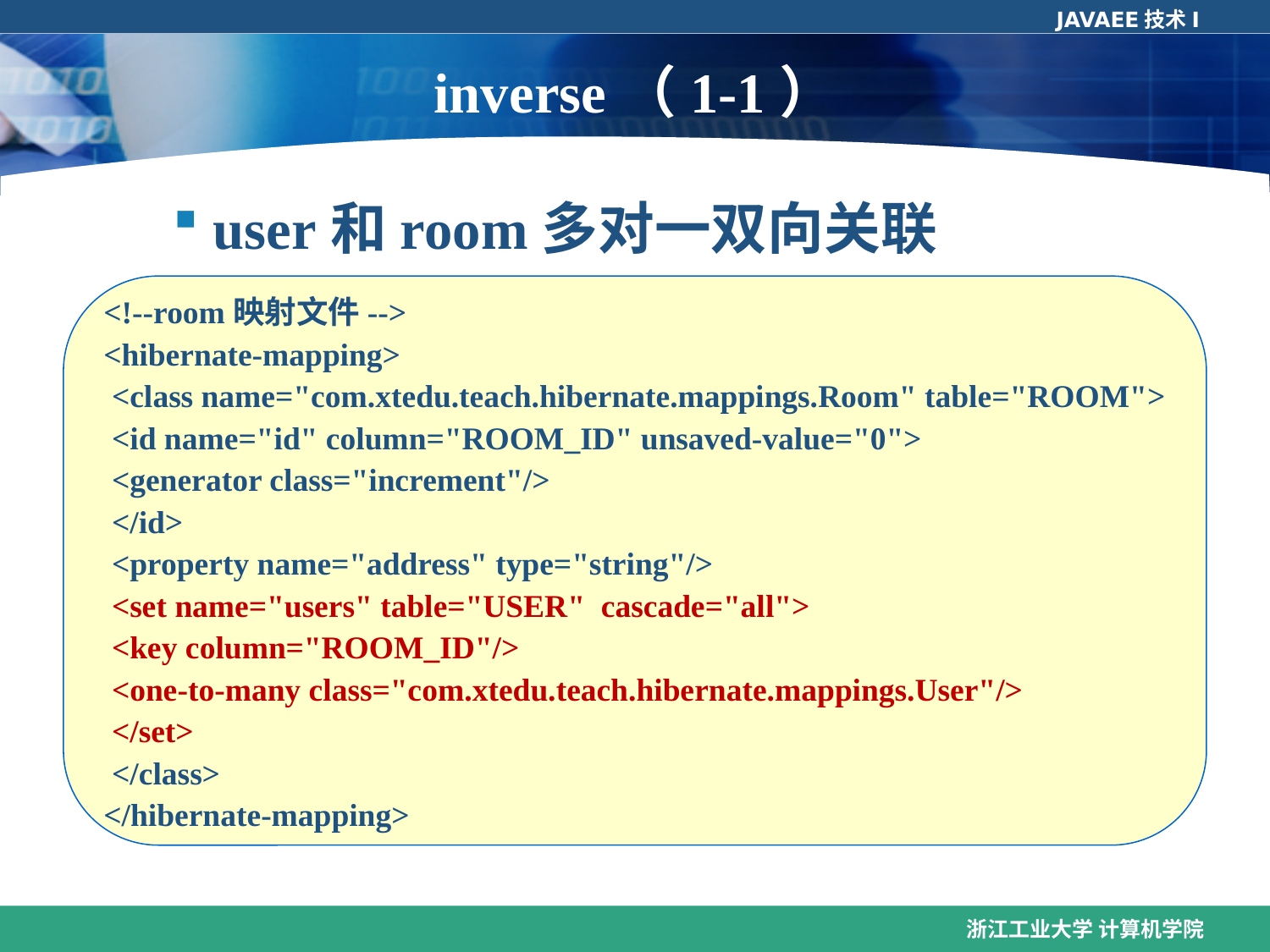

# inverse（1-1）
user和room多对一双向关联
<!--room映射文件-->
<hibernate-mapping>
 <class name="com.xtedu.teach.hibernate.mappings.Room" table="ROOM">
 <id name="id" column="ROOM_ID" unsaved-value="0">
 <generator class="increment"/>
 </id>
 <property name="address" type="string"/>
 <set name="users" table="USER"  cascade="all">
 <key column="ROOM_ID"/>
 <one-to-many class="com.xtedu.teach.hibernate.mappings.User"/>
 </set>
 </class>
</hibernate-mapping>